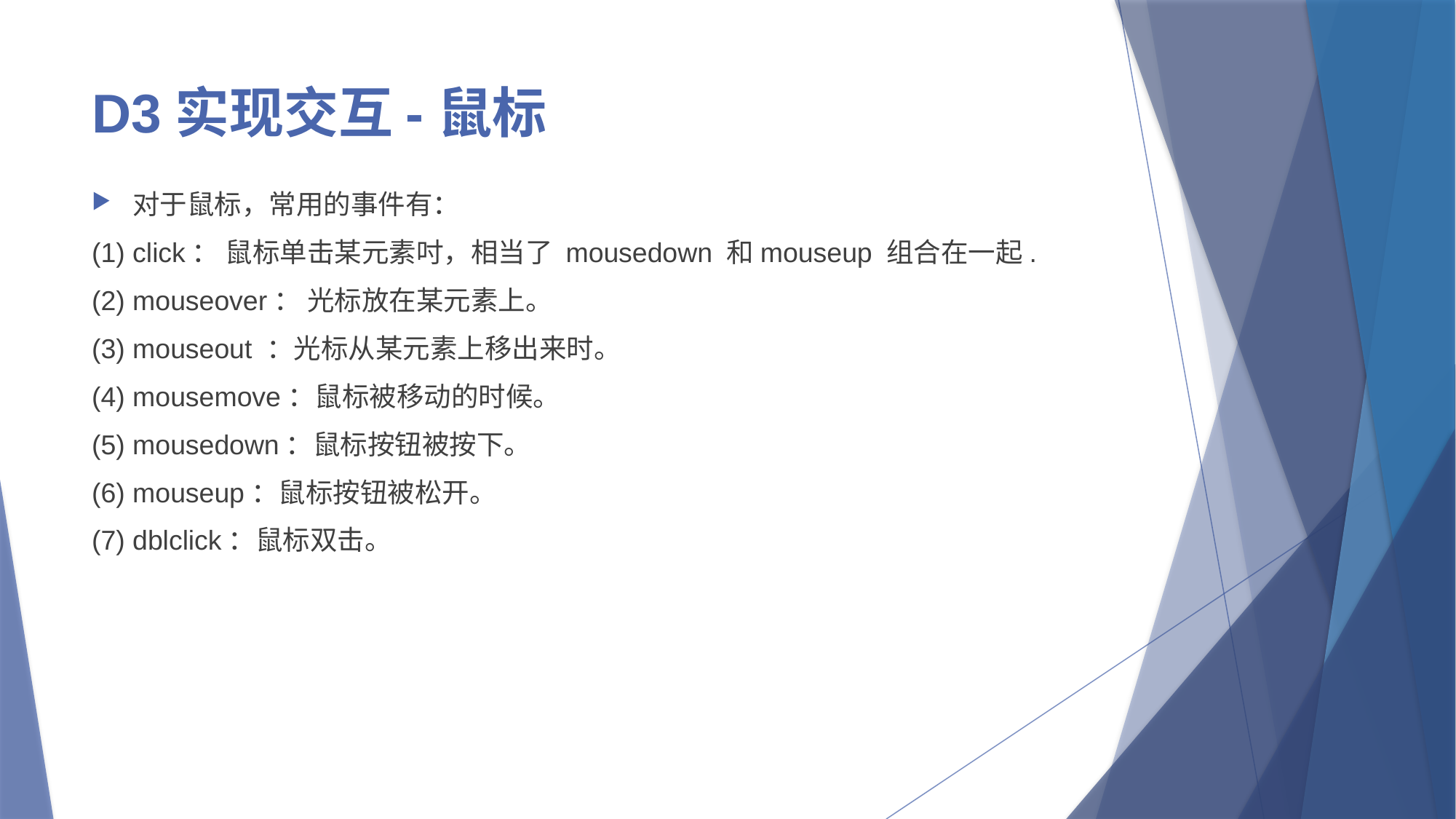

# D3实现交互-鼠标
对于鼠标，常用的事件有：
(1) click： 鼠标单击某元素吋，相当了 mousedown 和mouseup 组合在一起.
(2) mouseover： 光标放在某元素上。
(3) mouseout ：光标从某元素上移出来时。
(4) mousemove：鼠标被移动的时候。
(5) mousedown：鼠标按钮被按下。
(6) mouseup：鼠标按钮被松开。
(7) dblclick：鼠标双击。